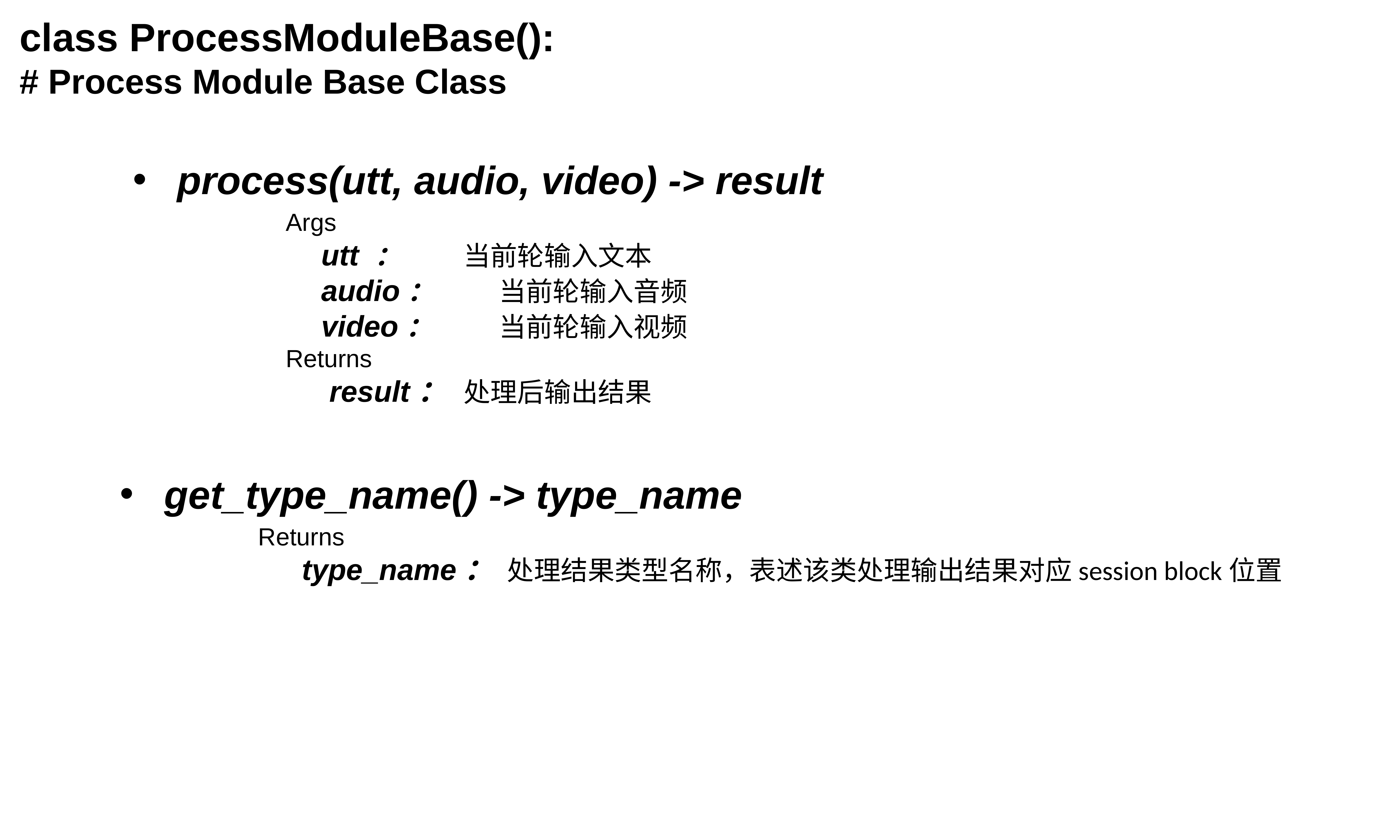

class ProcessModuleBase():
# Process Module Base Class
process(utt, audio, video) -> result
Args
	utt ：		当前轮输入文本
	audio：		当前轮输入音频
	video：		当前轮输入视频
Returns
	 result：	处理后输出结果
get_type_name() -> type_name
Returns
	 type_name：	处理结果类型名称，表述该类处理输出结果对应session block位置